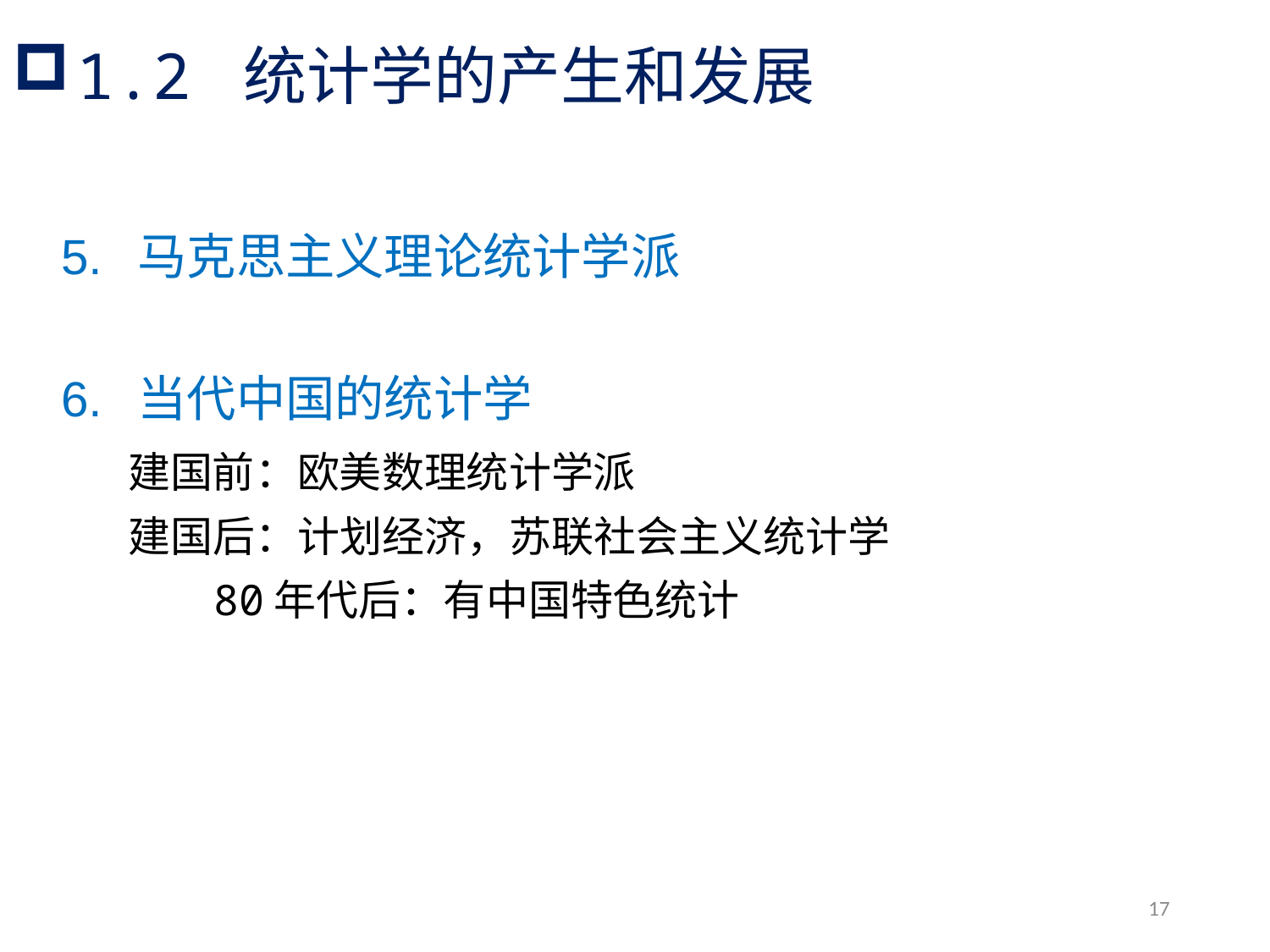

1.2 统计学的产生和发展
马克思主义理论统计学派

当代中国的统计学
     建国前：欧美数理统计学派
      建国后：计划经济，苏联社会主义统计学
      80年代后：有中国特色统计

17